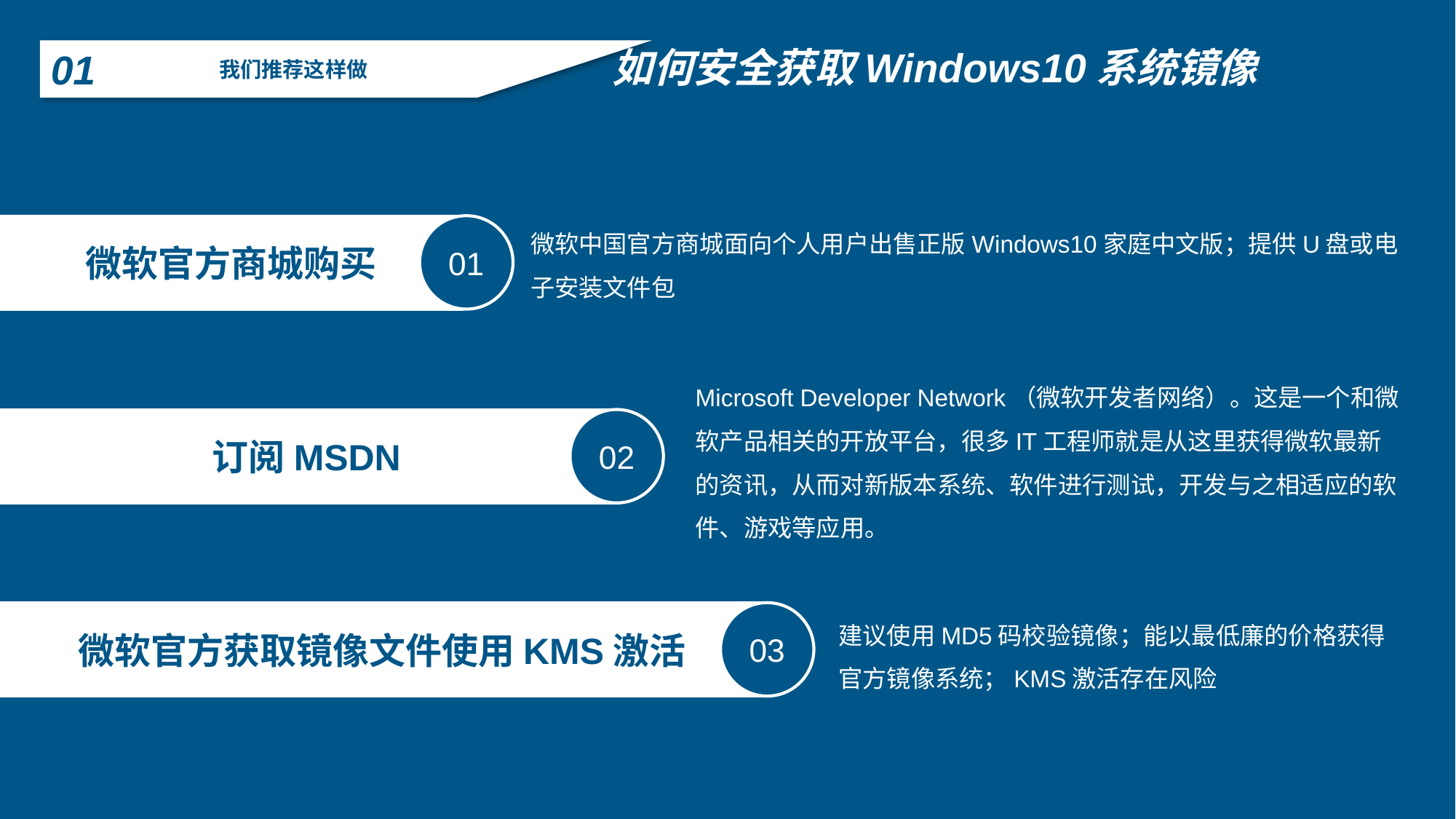

如何安全获取Windows10系统镜像
01
我们推荐这样做
微软中国官方商城面向个人用户出售正版Windows10家庭中文版；提供U盘或电子安装文件包
01
微软官方商城购买
Microsoft Developer Network（微软开发者网络）。这是一个和微软产品相关的开放平台，很多IT工程师就是从这里获得微软最新的资讯，从而对新版本系统、软件进行测试，开发与之相适应的软件、游戏等应用。
02
订阅MSDN
建议使用MD5码校验镜像；能以最低廉的价格获得官方镜像系统；KMS激活存在风险
03
微软官方获取镜像文件使用KMS激活